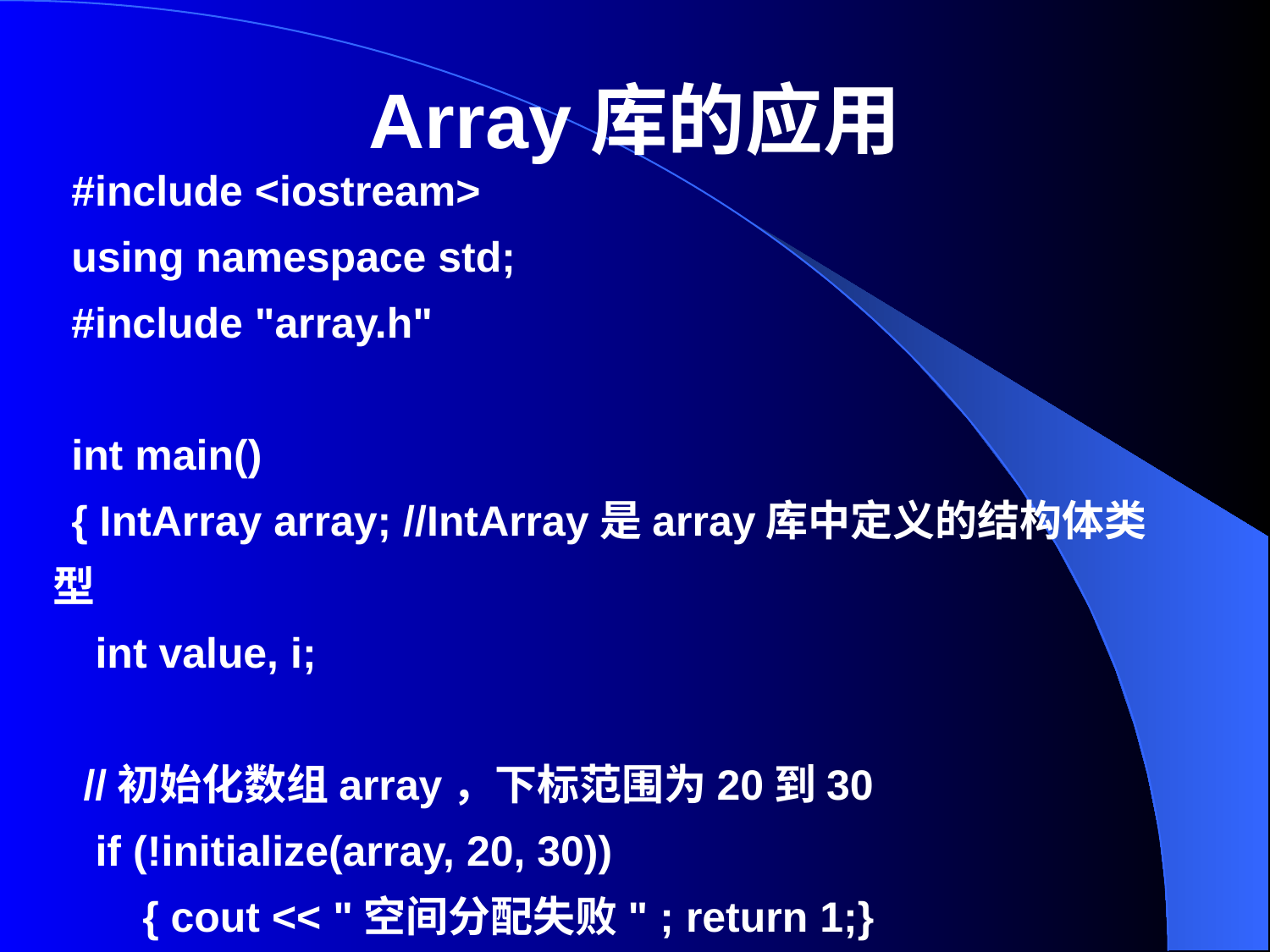

# Array库的应用
#include <iostream>
using namespace std;
#include "array.h"

int main()
{ IntArray array; //IntArray是array库中定义的结构体类型
  int value, i;

 //初始化数组array，下标范围为20到30
  if (!initialize(array, 20, 30))
      { cout << "空间分配失败" ; return 1;}